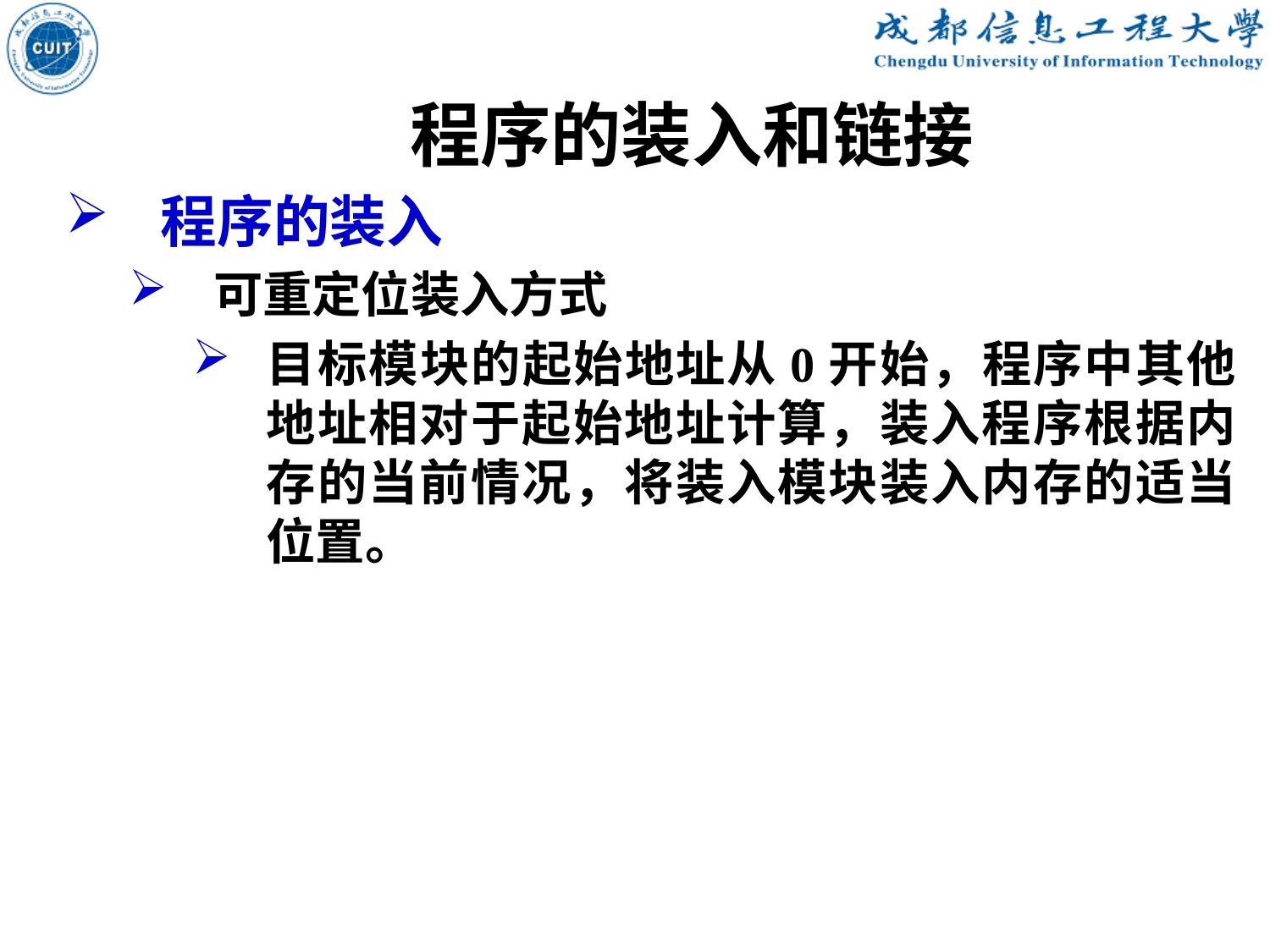

程序的装入和链接
程序的装入
可重定位装入方式
目标模块的起始地址从0开始，程序中其他地址相对于起始地址计算，装入程序根据内存的当前情况，将装入模块装入内存的适当位置。